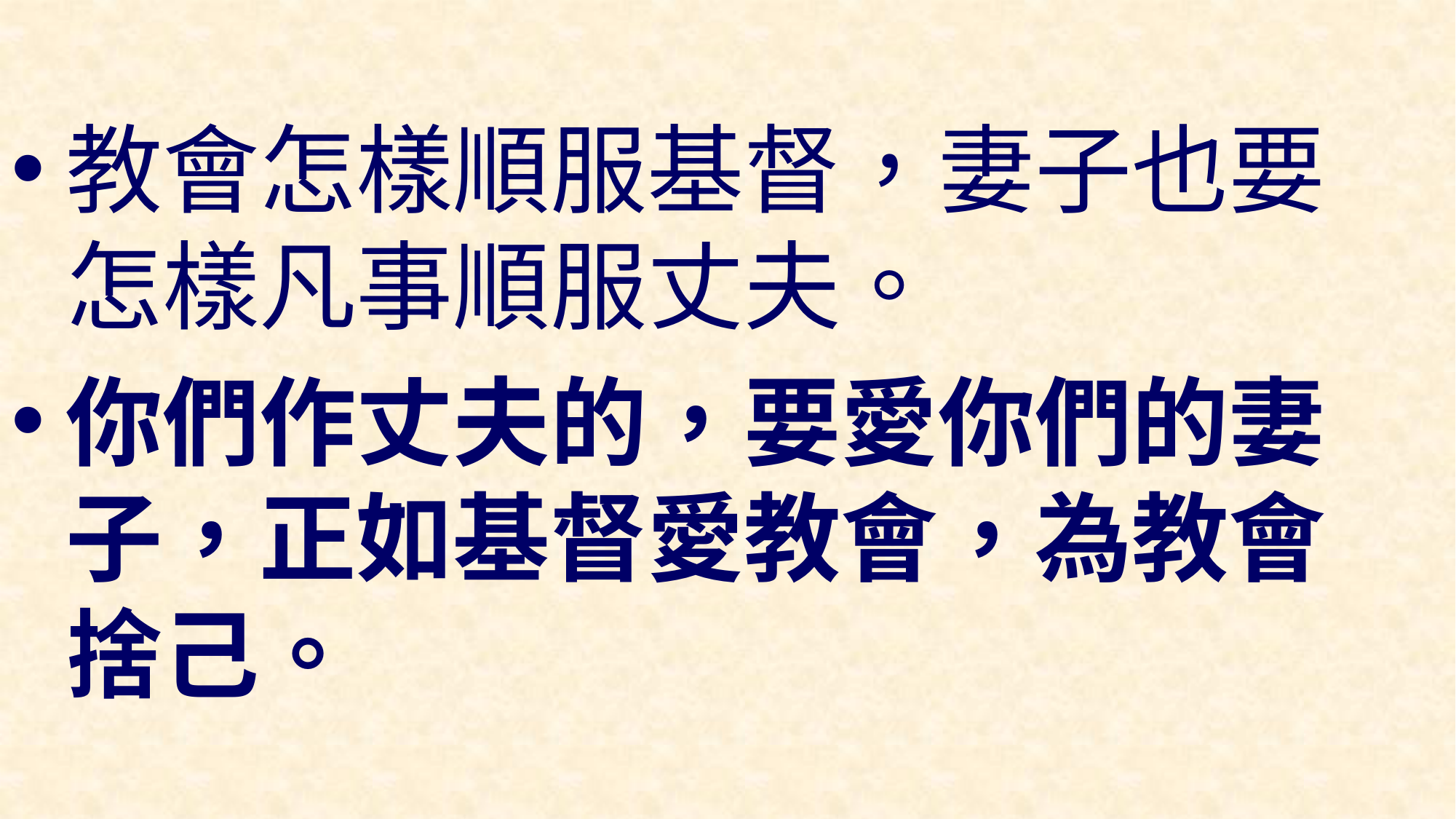

教會怎樣順服基督，妻子也要怎樣凡事順服丈夫。
你們作丈夫的，要愛你們的妻子，正如基督愛教會，為教會捨己。